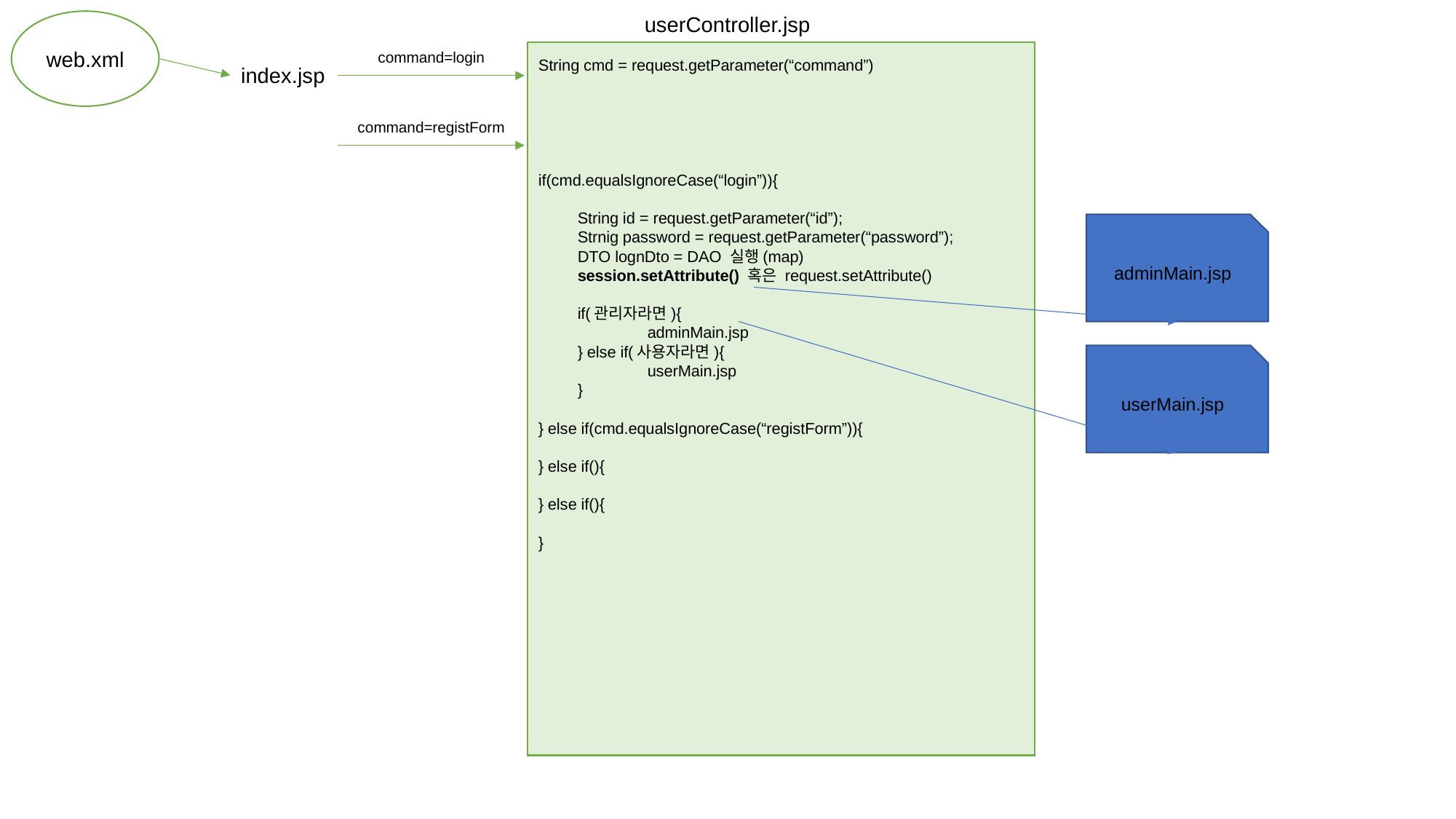

userController.jsp
web.xml
String cmd = request.getParameter(“command”)

if(cmd.equalsIgnoreCase(“login”)){

         String id = request.getParameter(“id”);
         Strnig password = request.getParameter(“password”);
         DTO lognDto = DAO 실행(map)
         session.setAttribute() 혹은 request.setAttribute()

         if(관리자라면){
	adminMain.jsp
         } else if(사용자라면){
	userMain.jsp
         }

} else if(cmd.equalsIgnoreCase(“registForm”)){

} else if(){

} else if(){

}

command=login
index.jsp
command=registForm
adminMain.jsp
userMain.jsp